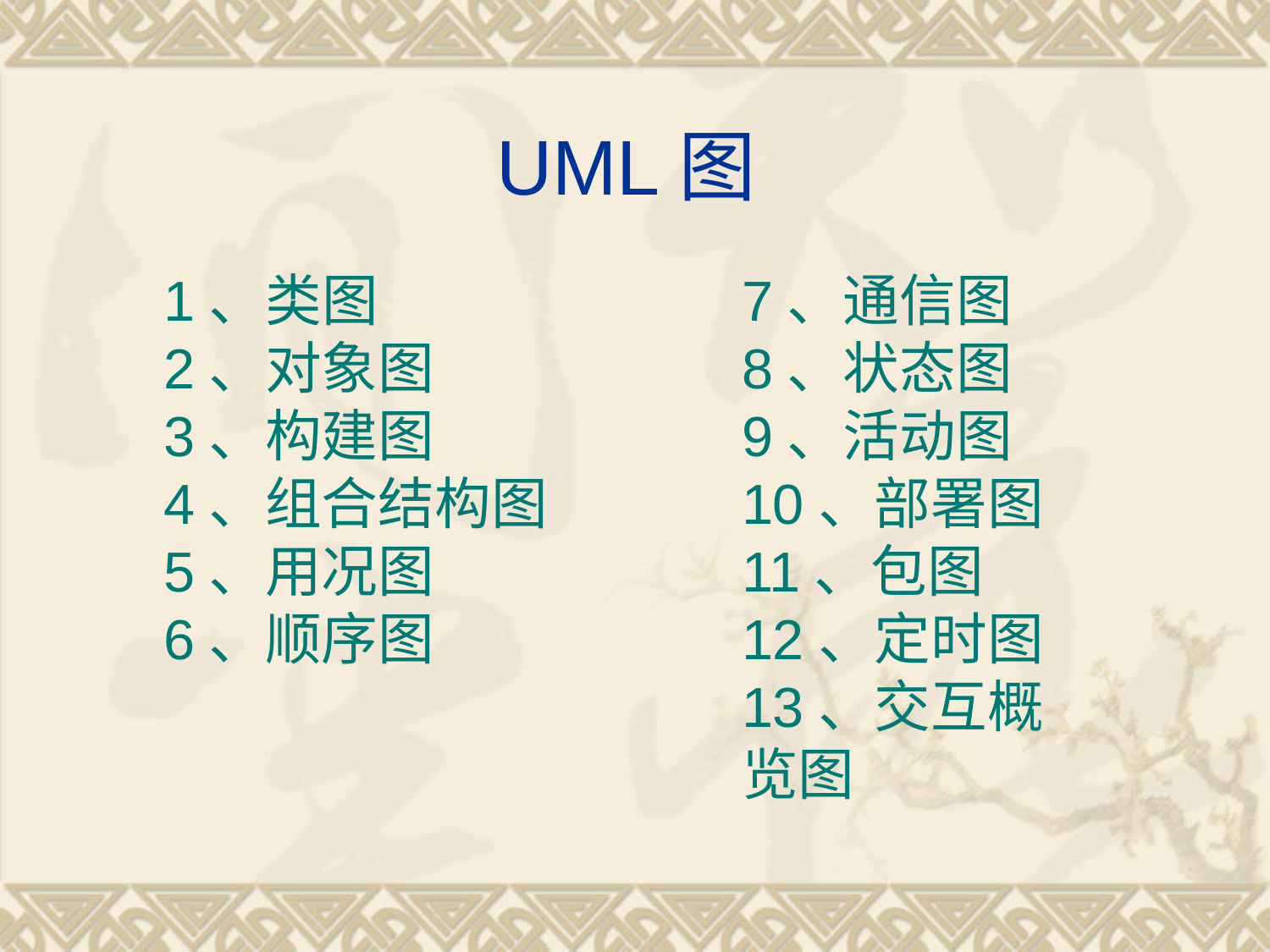

# UML图
1、类图
2、对象图
3、构建图
4、组合结构图
5、用况图
6、顺序图

7、通信图
8、状态图
9、活动图
10、部署图
11、包图
12、定时图
13、交互概览图